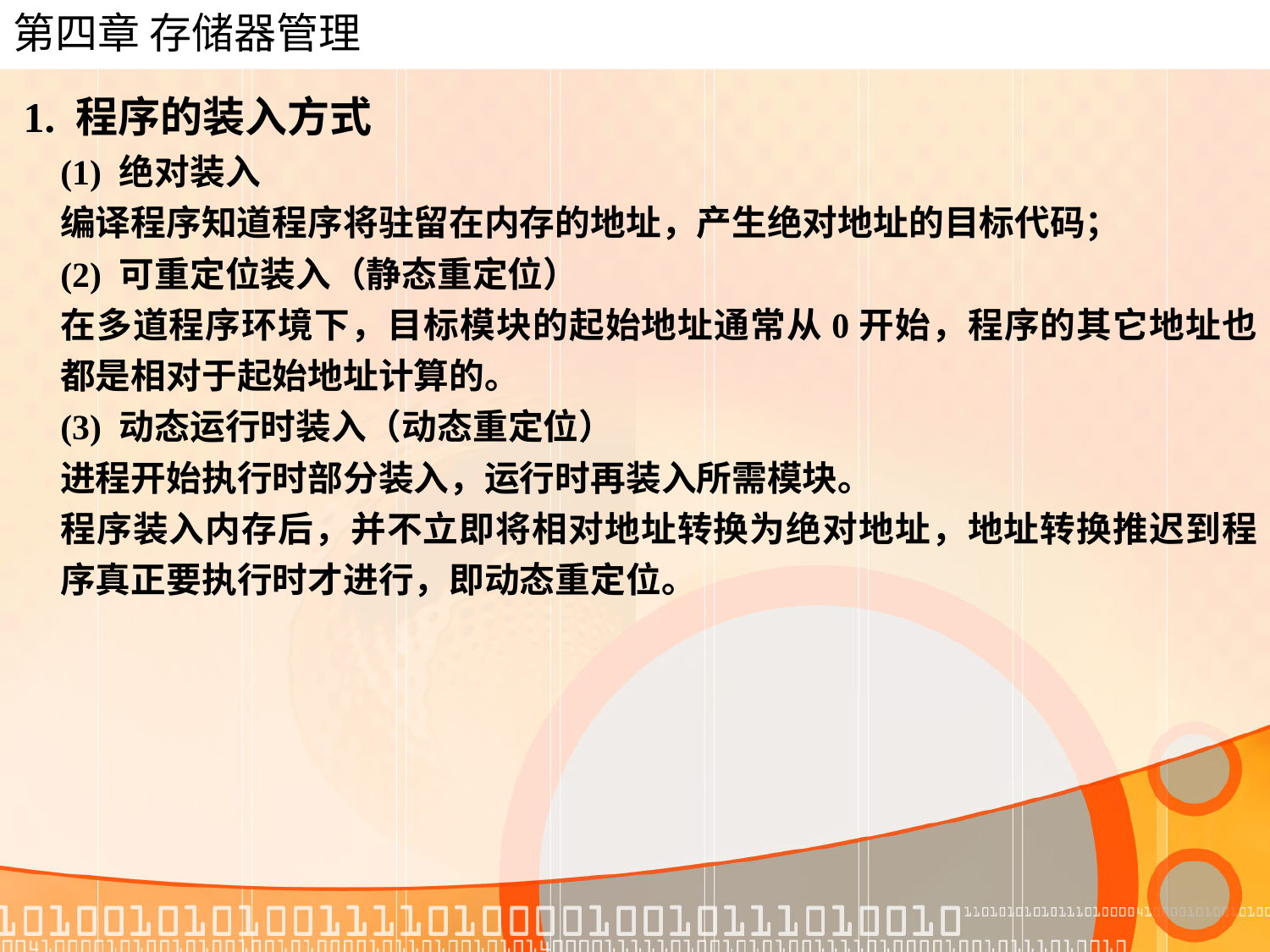

# 第四章 存储器管理
 1. 程序的装入方式
(1) 绝对装入
编译程序知道程序将驻留在内存的地址，产生绝对地址的目标代码；
(2) 可重定位装入（静态重定位）
在多道程序环境下，目标模块的起始地址通常从0开始，程序的其它地址也都是相对于起始地址计算的。
(3) 动态运行时装入（动态重定位）
进程开始执行时部分装入，运行时再装入所需模块。
程序装入内存后，并不立即将相对地址转换为绝对地址，地址转换推迟到程序真正要执行时才进行，即动态重定位。